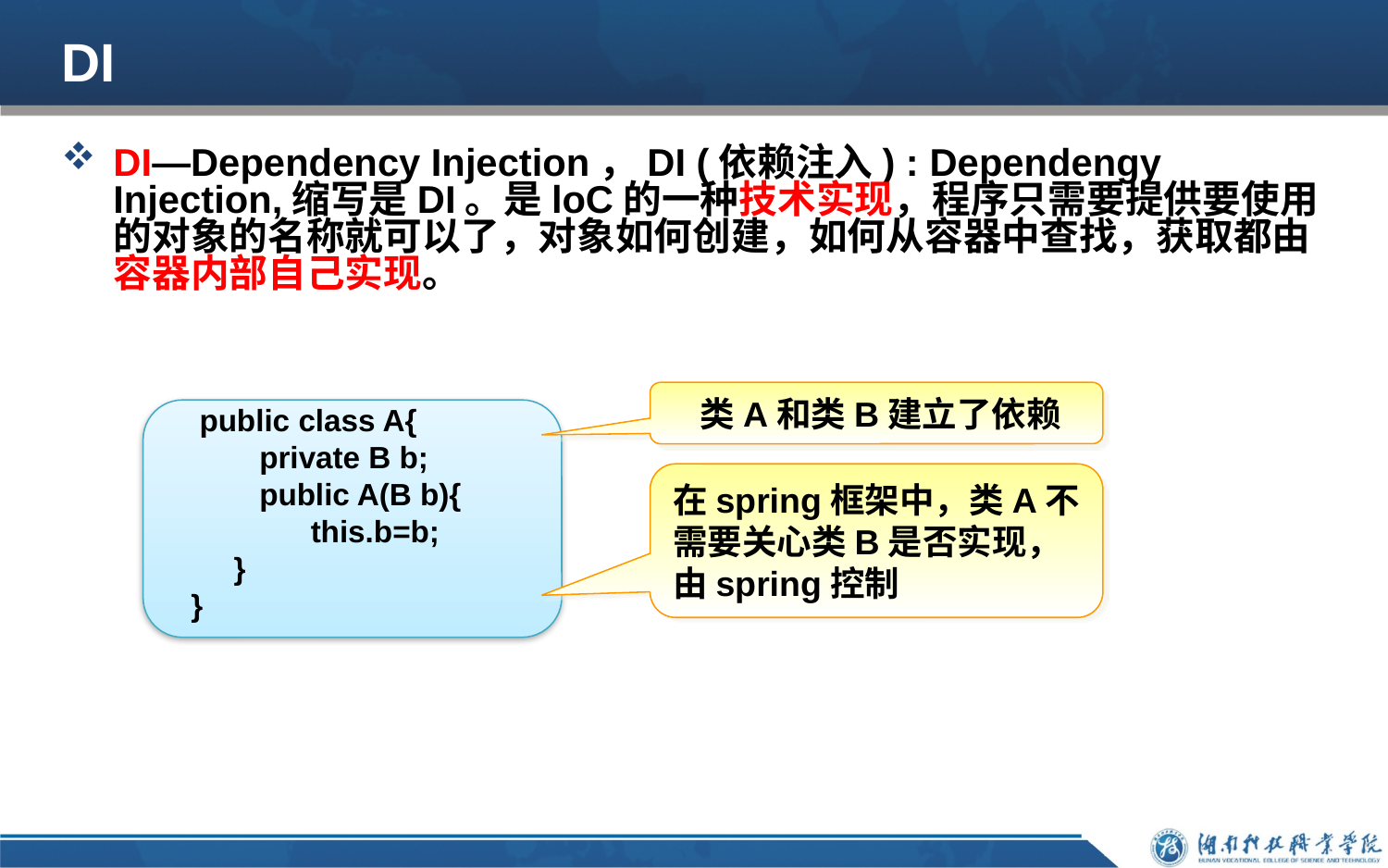

# DI
DI—Dependency Injection，DI (依赖注入) : Dependengy Injection,缩写是DI。是loC的一种技术实现，程序只需要提供要使用的对象的名称就可以了，对象如何创建，如何从容器中查找，获取都由容器内部自己实现。

 类A和类B建立了依赖
 public class A{
        private B b;
        public A(B b){
              this.b=b;
     }
}

在spring框架中，类A不需要关心类B是否实现，由spring控制